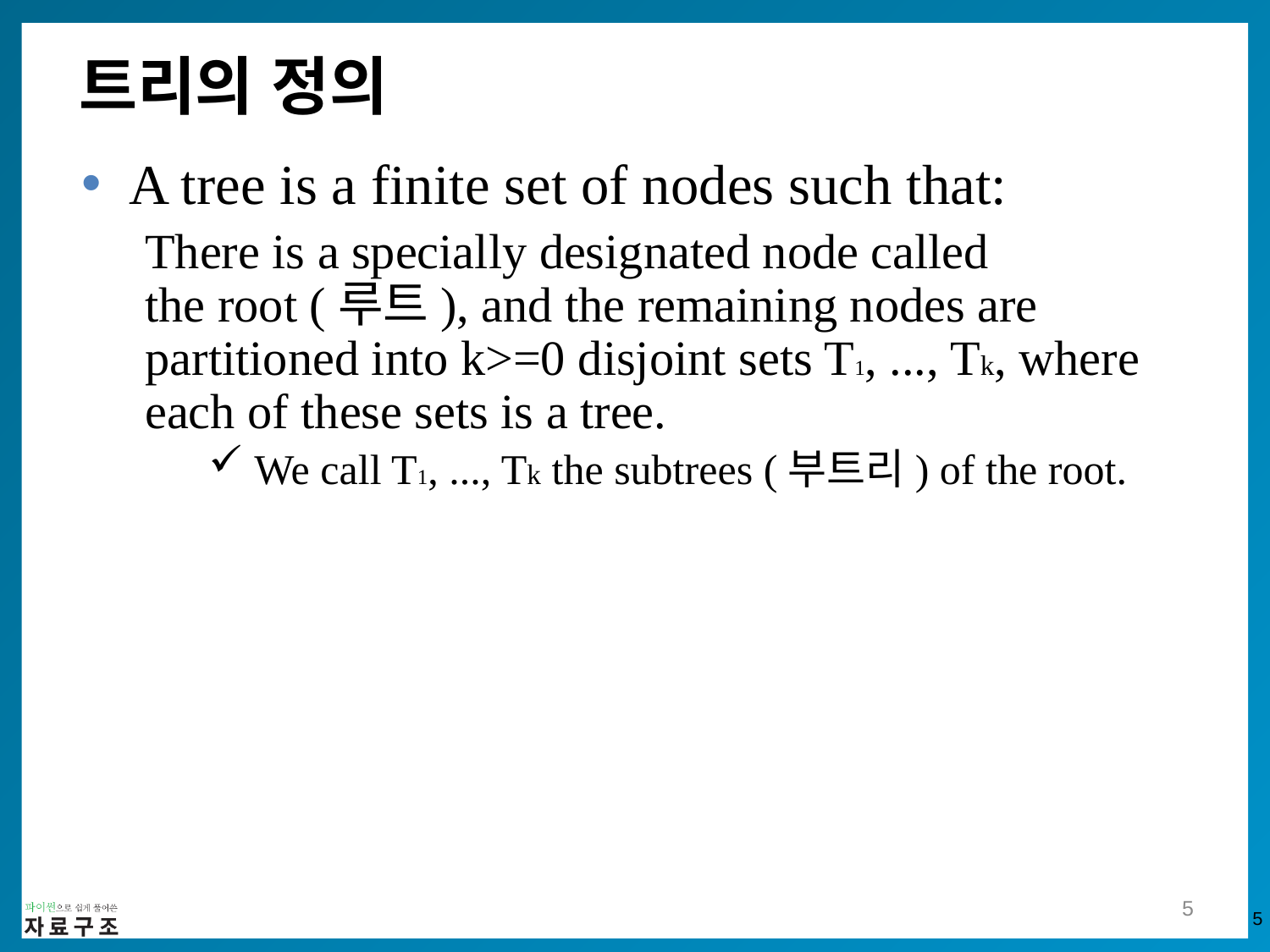

트리의 정의
A tree is a finite set of nodes such that:
There is a specially designated node called
the root (루트), and the remaining nodes are partitioned into k>=0 disjoint sets T1, ..., Tk, where each of these sets is a tree.
 We call T1, ..., Tk the subtrees (부트리) of the root.

5